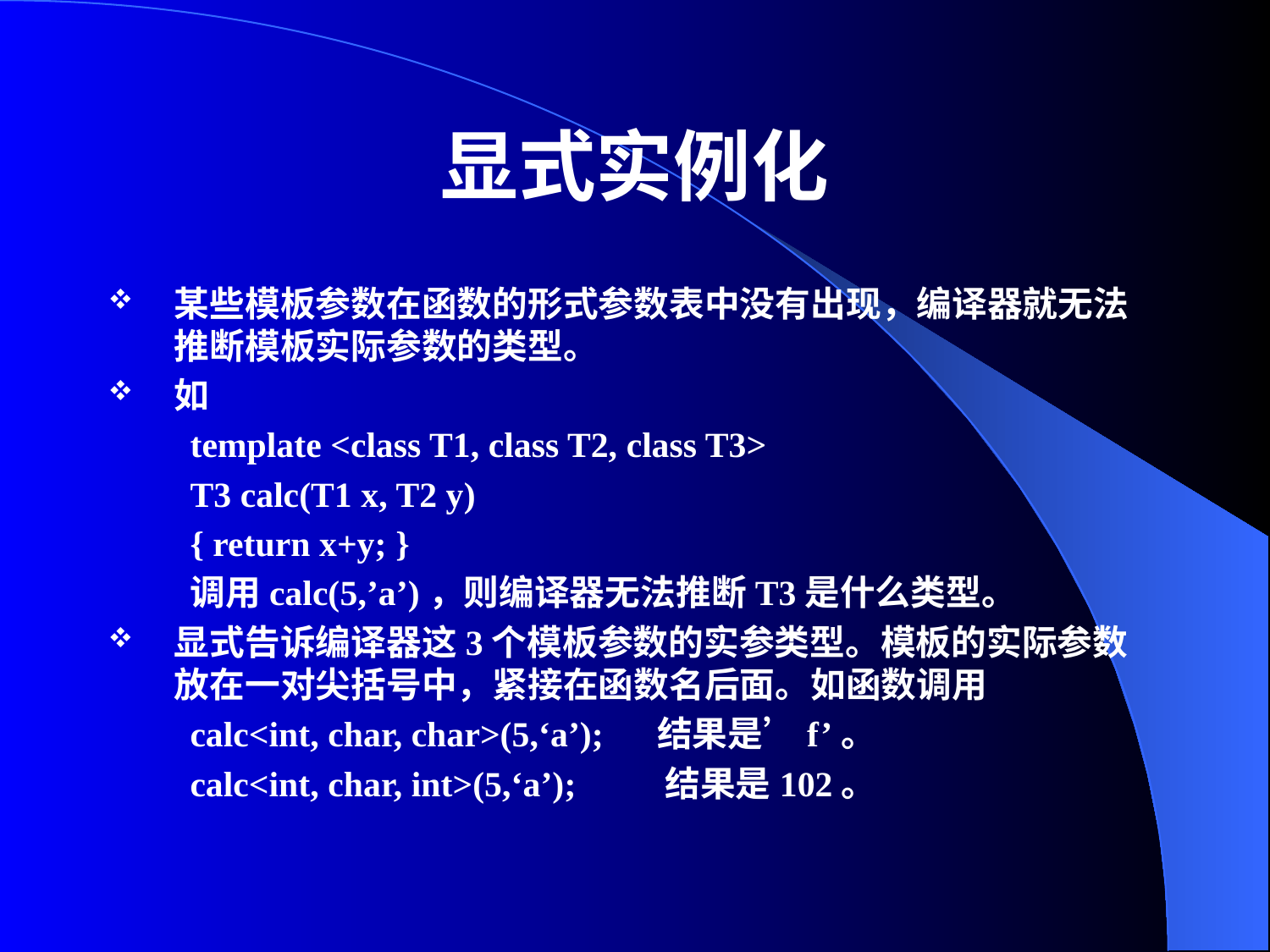

# 显式实例化
某些模板参数在函数的形式参数表中没有出现，编译器就无法推断模板实际参数的类型。
如
template <class T1, class T2, class T3>
T3 calc(T1 x, T2 y)
{ return x+y; }
调用calc(5,’a’)，则编译器无法推断T3是什么类型。
显式告诉编译器这3个模板参数的实参类型。模板的实际参数放在一对尖括号中，紧接在函数名后面。如函数调用
calc<int, char, char>(5,‘a’);     结果是’f’。
calc<int, char, int>(5,‘a’);         结果是102。